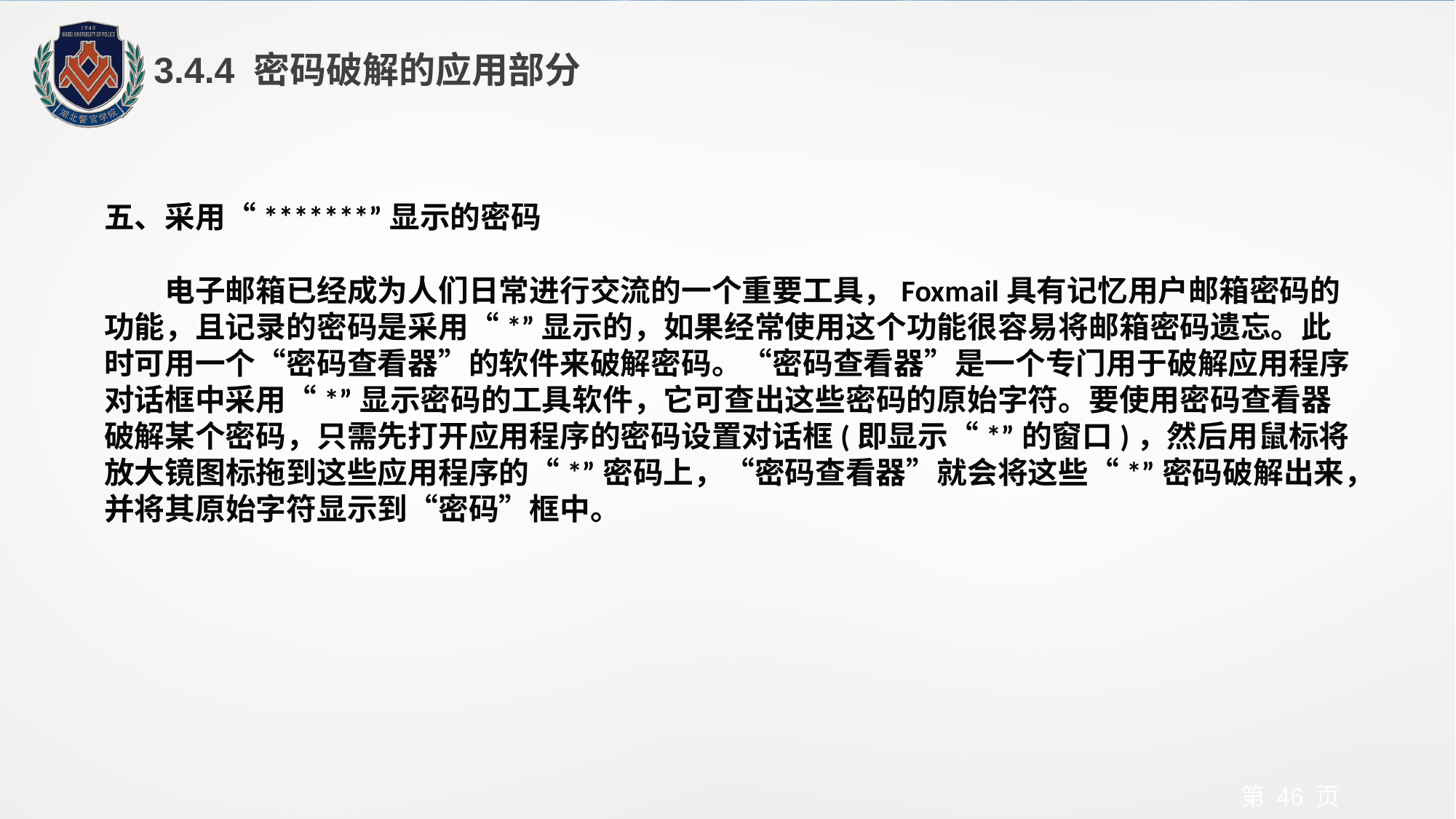

3.4.4 密码破解的应用部分
五、采用“*******”显示的密码

　　电子邮箱已经成为人们日常进行交流的一个重要工具，Foxmail具有记忆用户邮箱密码的功能，且记录的密码是采用“*”显示的，如果经常使用这个功能很容易将邮箱密码遗忘。此时可用一个“密码查看器”的软件来破解密码。“密码查看器”是一个专门用于破解应用程序对话框中采用“*”显示密码的工具软件，它可查出这些密码的原始字符。要使用密码查看器破解某个密码，只需先打开应用程序的密码设置对话框(即显示“*”的窗口)，然后用鼠标将放大镜图标拖到这些应用程序的“*”密码上，“密码查看器”就会将这些“*”密码破解出来，并将其原始字符显示到“密码”框中。